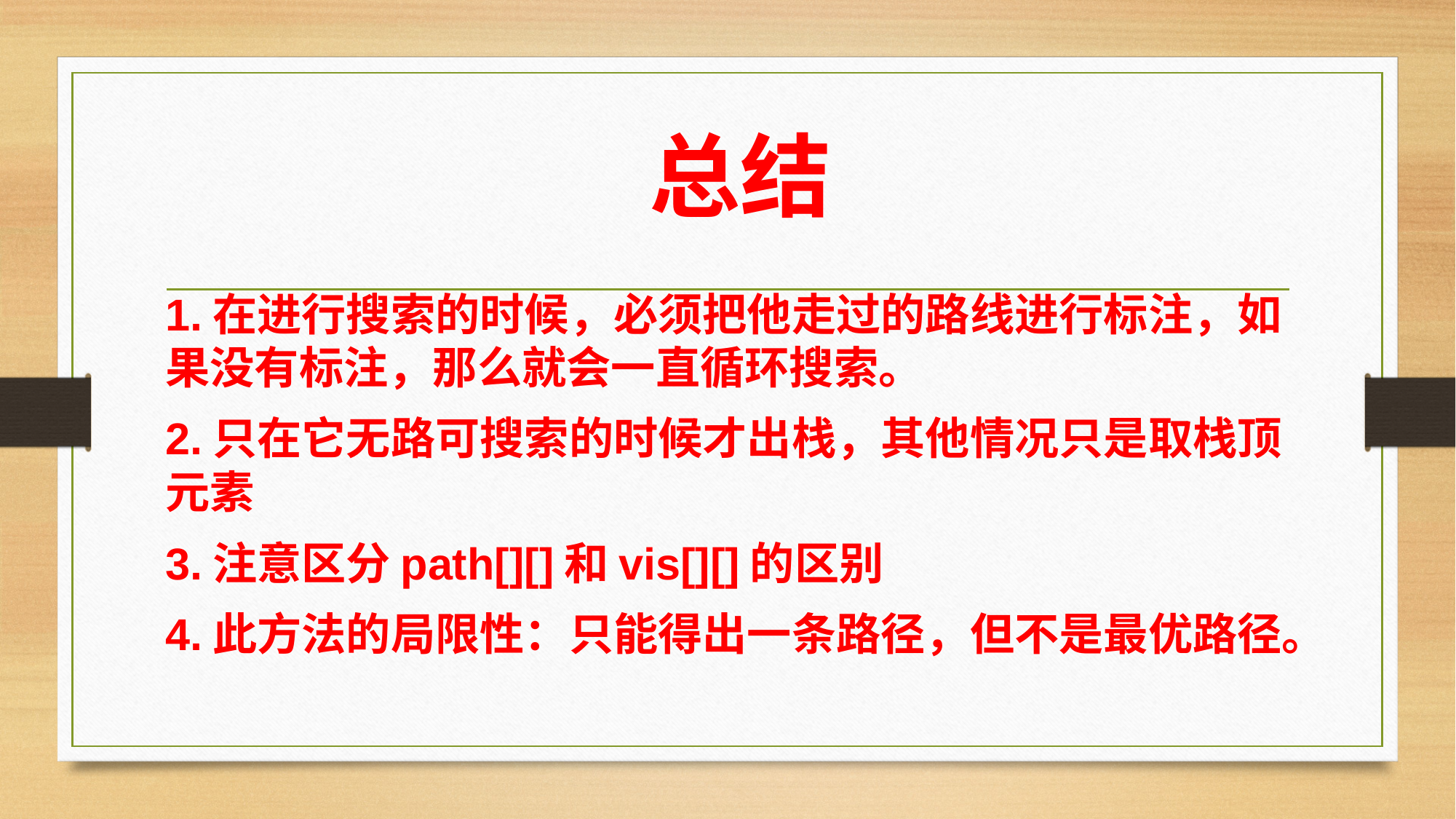

# 总结
1.在进行搜索的时候，必须把他走过的路线进行标注，如果没有标注，那么就会一直循环搜索。
2.只在它无路可搜索的时候才出栈，其他情况只是取栈顶元素
3.注意区分path[][]和vis[][]的区别
4.此方法的局限性：只能得出一条路径，但不是最优路径。